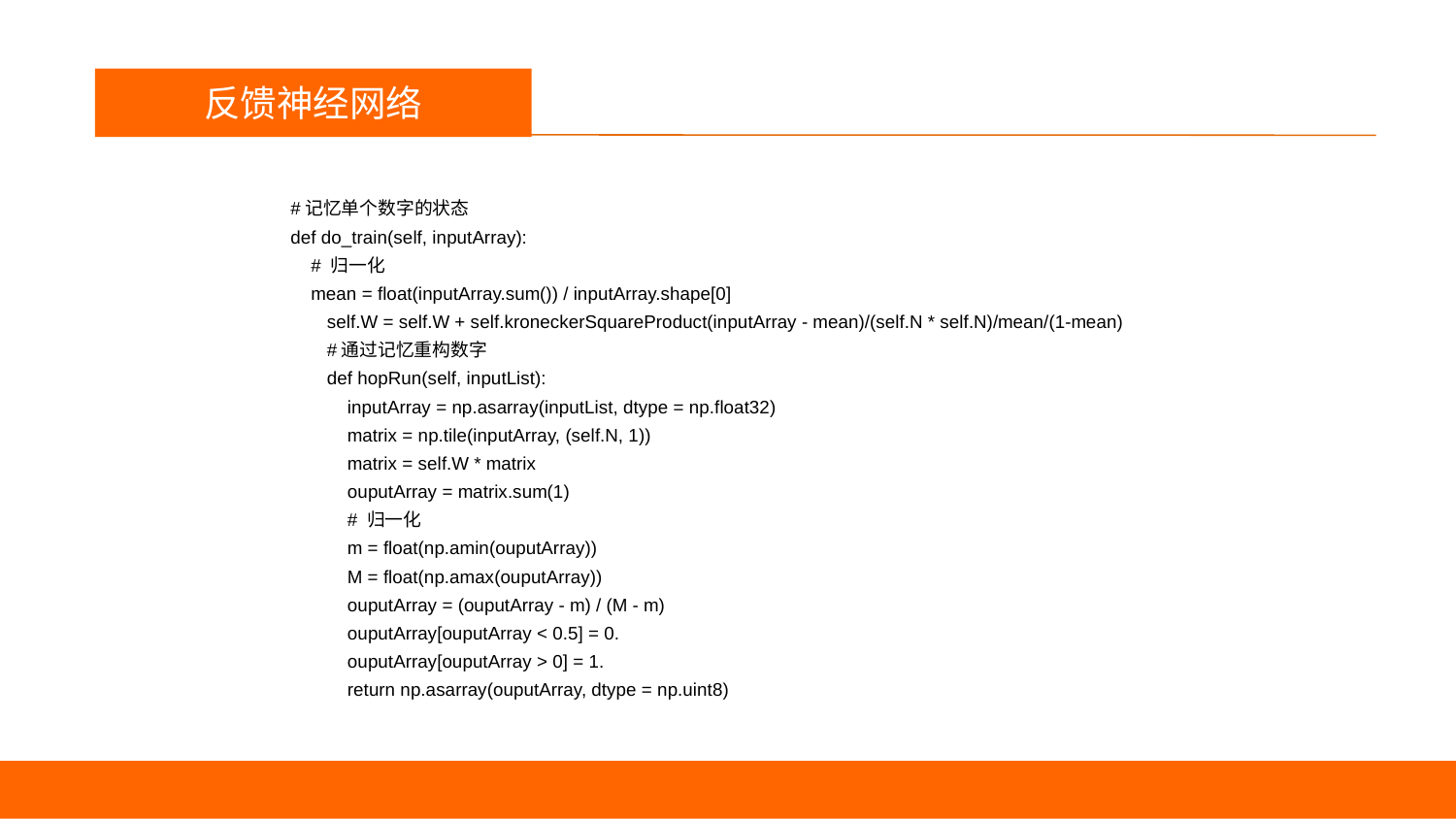

议程
反馈神经网络

#记忆单个数字的状态
def do_train(self, inputArray):
    # 归一化
    mean = float(inputArray.sum()) / inputArray.shape[0]
self.W = self.W + self.kroneckerSquareProduct(inputArray - mean)/(self.N * self.N)/mean/(1-mean)
#通过记忆重构数字
def hopRun(self, inputList):
    inputArray = np.asarray(inputList, dtype = np.float32)
    matrix = np.tile(inputArray, (self.N, 1))
    matrix = self.W * matrix
    ouputArray = matrix.sum(1)
    # 归一化
    m = float(np.amin(ouputArray))
    M = float(np.amax(ouputArray))
    ouputArray = (ouputArray - m) / (M - m)
    ouputArray[ouputArray < 0.5] = 0.
    ouputArray[ouputArray > 0] = 1.
    return np.asarray(ouputArray, dtype = np.uint8)